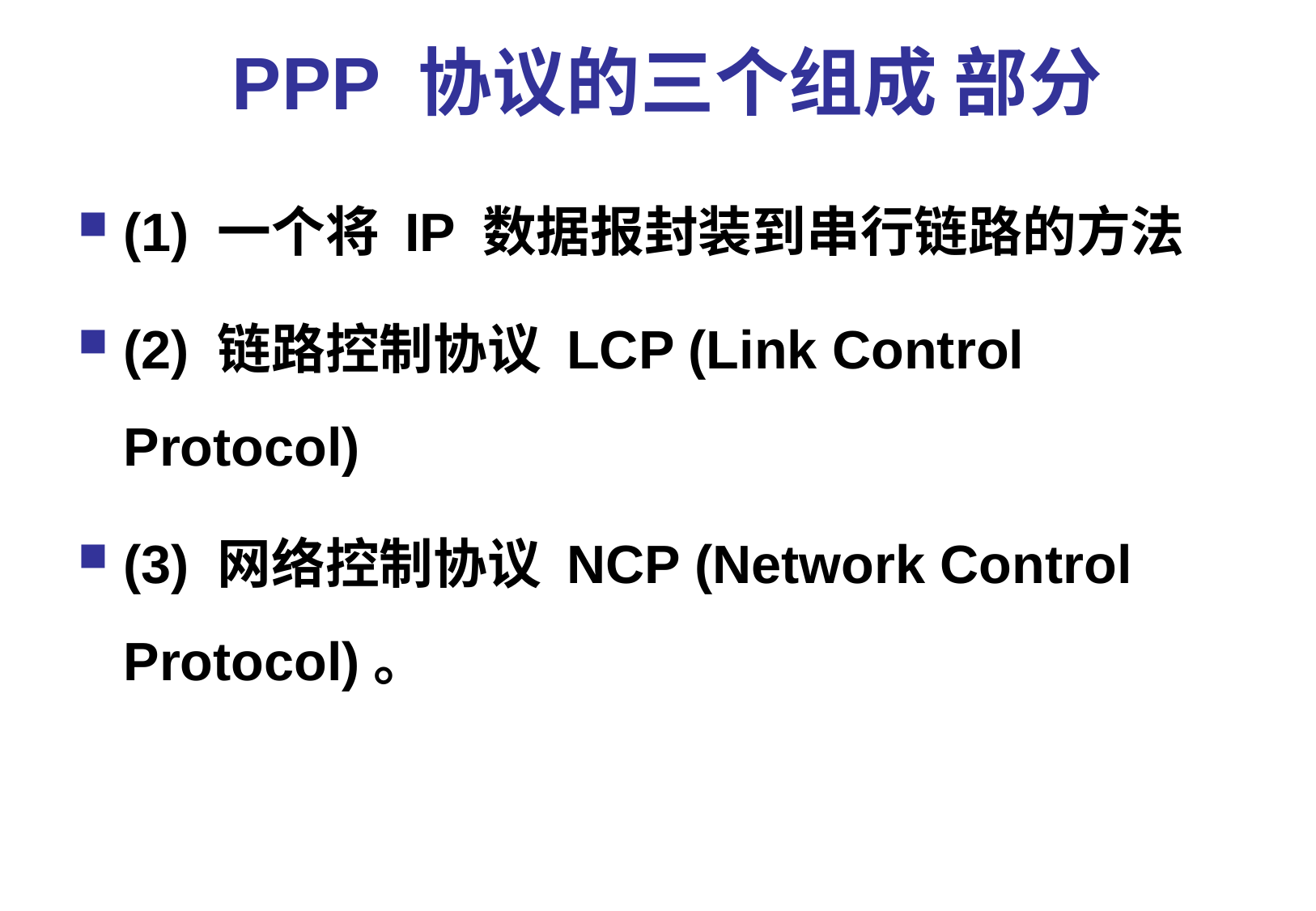

# PPP 协议的三个组成 部分
(1) 一个将 IP 数据报封装到串行链路的方法
(2) 链路控制协议 LCP (Link Control Protocol)
(3) 网络控制协议 NCP (Network Control Protocol)。